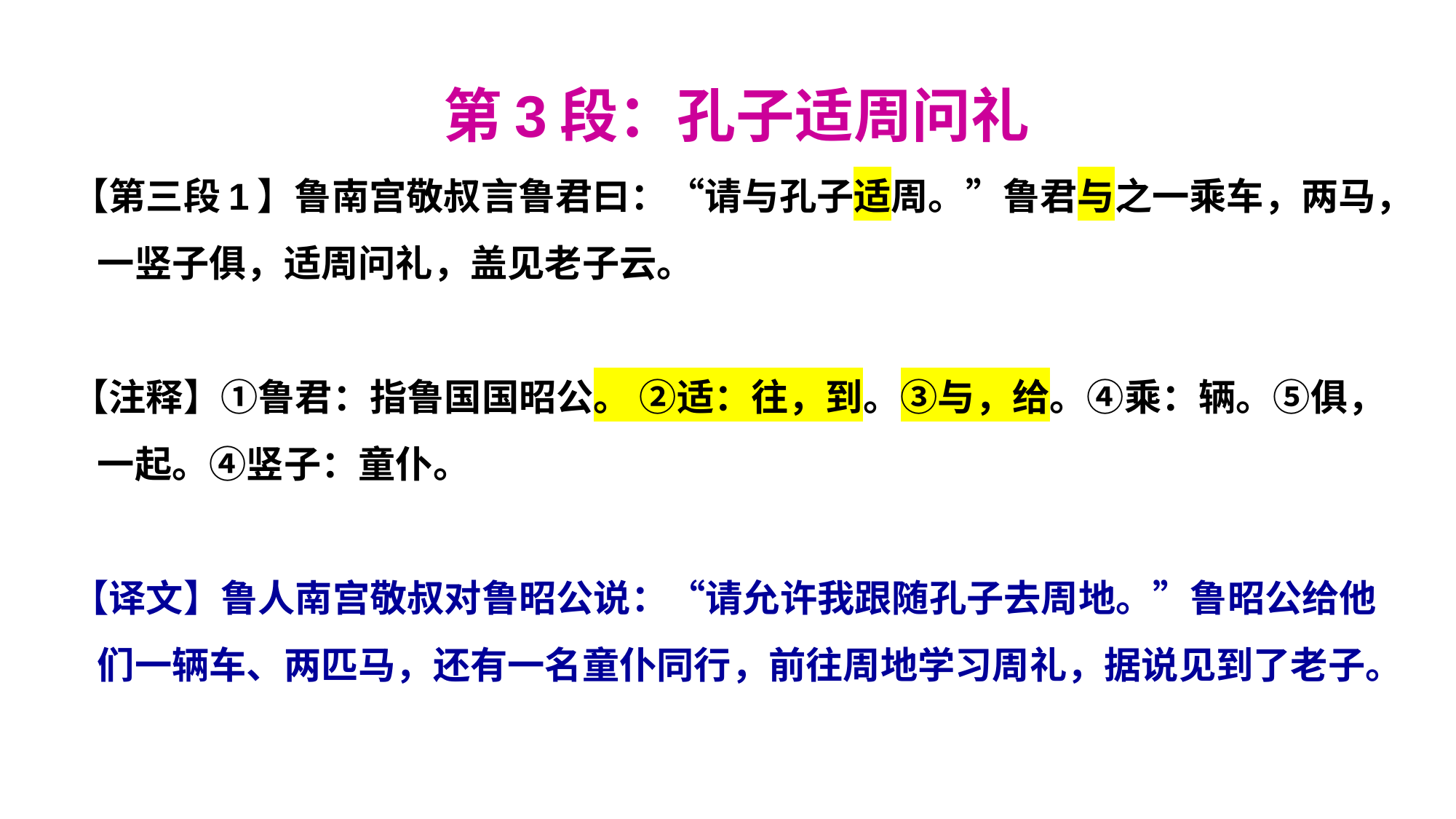

第3段：孔子适周问礼
【第三段1】鲁南宫敬叔言鲁君曰：“请与孔子适周。”鲁君与之一乘车，两马，一竖子俱，适周问礼，盖见老子云。

【注释】①鲁君：指鲁国国昭公。 ②适：往，到。③与，给。④乘：辆。⑤俱，一起。④竖子：童仆。

【译文】鲁人南宫敬叔对鲁昭公说：“请允许我跟随孔子去周地。”鲁昭公给他们一辆车、两匹马，还有一名童仆同行，前往周地学习周礼，据说见到了老子。